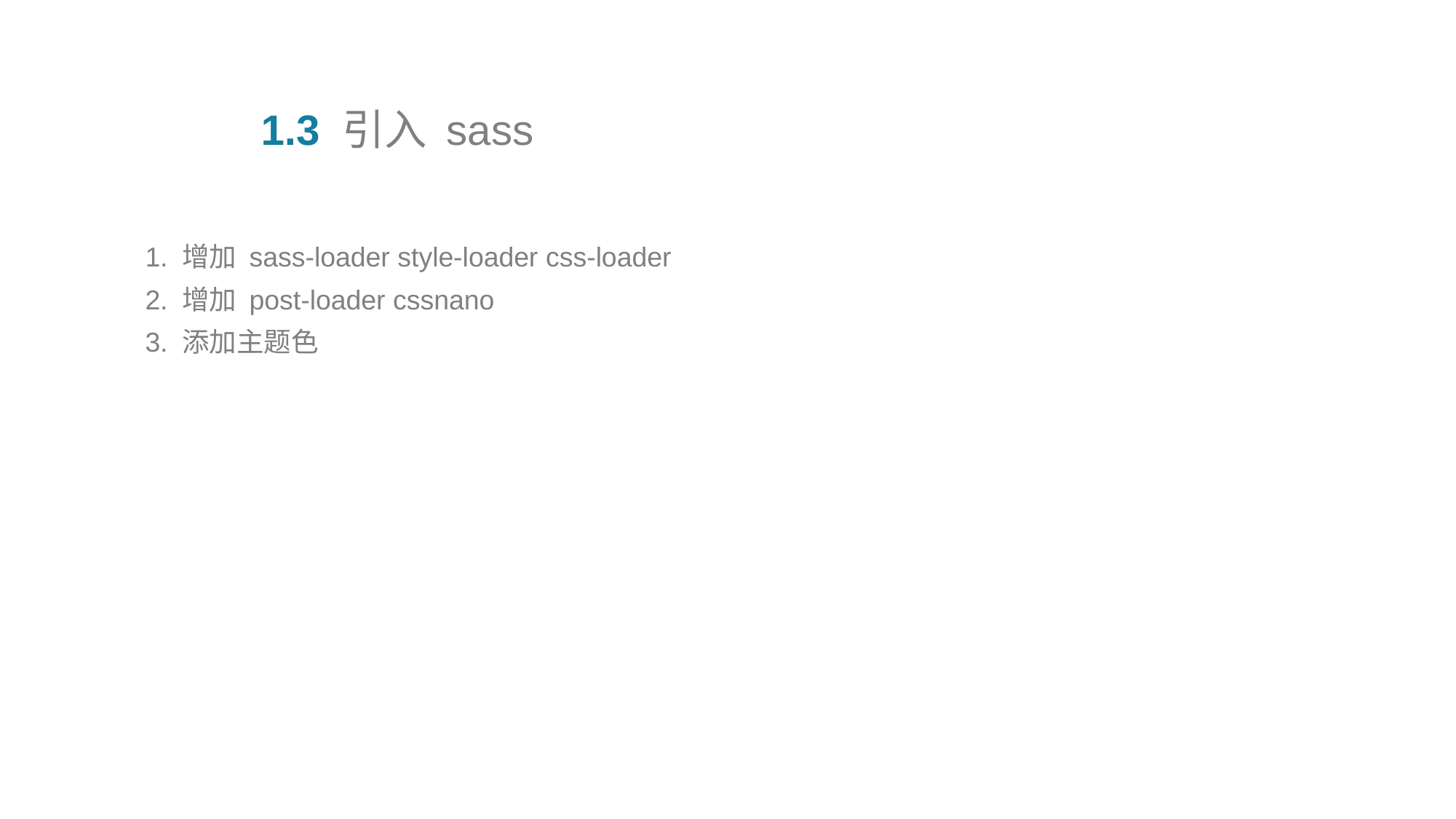

1.3 引入 sass

1. 增加 sass-loader style-loader css-loader
2. 增加 post-loader cssnano
3. 添加主题色